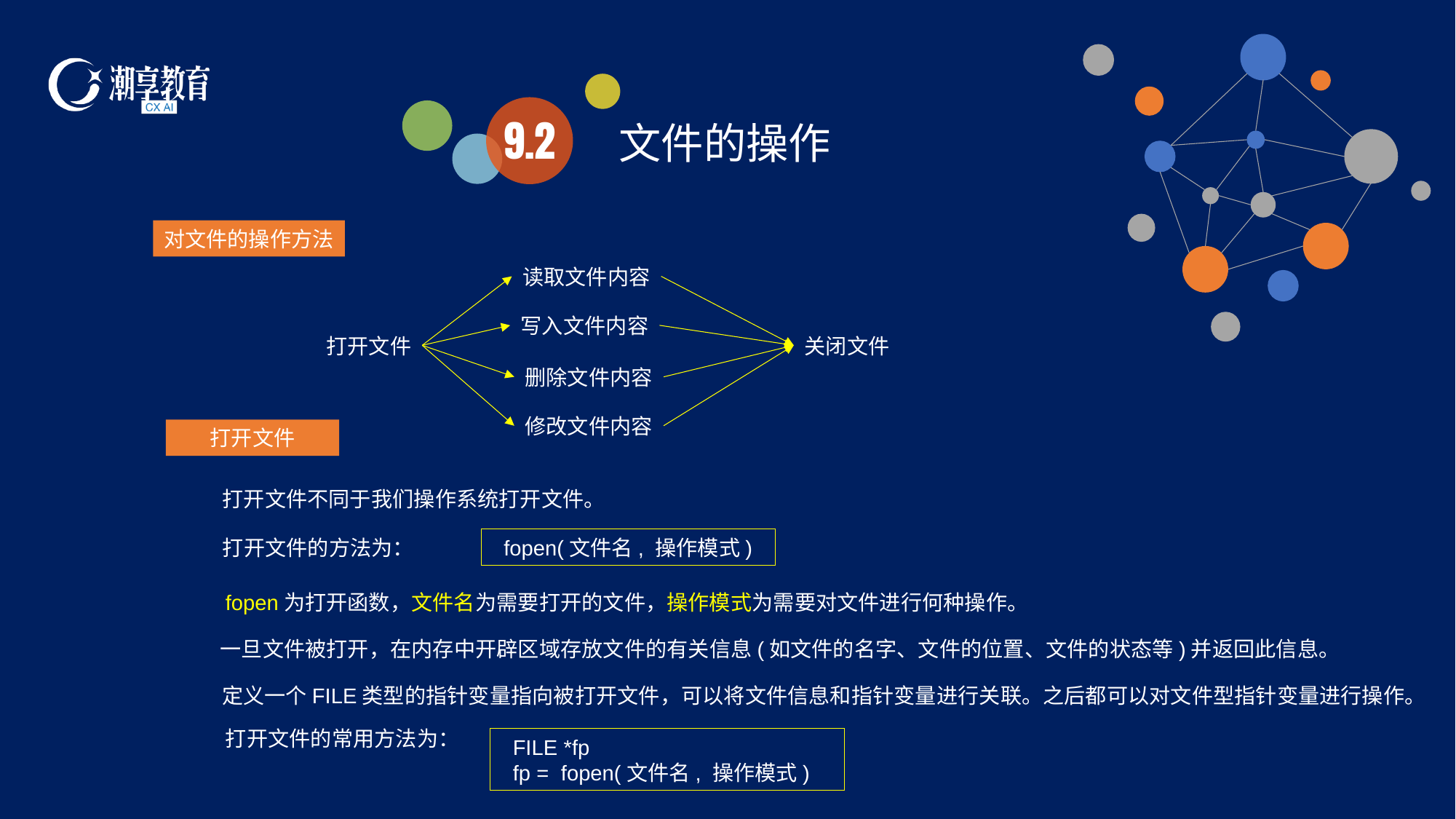

9.2

文件的操作
对文件的操作方法
读取文件内容
写入文件内容
打开文件
关闭文件
删除文件内容
修改文件内容
      打开文件
打开文件不同于我们操作系统打开文件。
  fopen(文件名, 操作模式)
打开文件的方法为：
fopen为打开函数，文件名为需要打开的文件，操作模式为需要对文件进行何种操作。
一旦文件被打开，在内存中开辟区域存放文件的有关信息(如文件的名字、文件的位置、文件的状态等)并返回此信息。
定义一个FILE类型的指针变量指向被打开文件，可以将文件信息和指针变量进行关联。之后都可以对文件型指针变量进行操作。
打开文件的常用方法为：
  FILE *fp
  fp =  fopen(文件名, 操作模式)